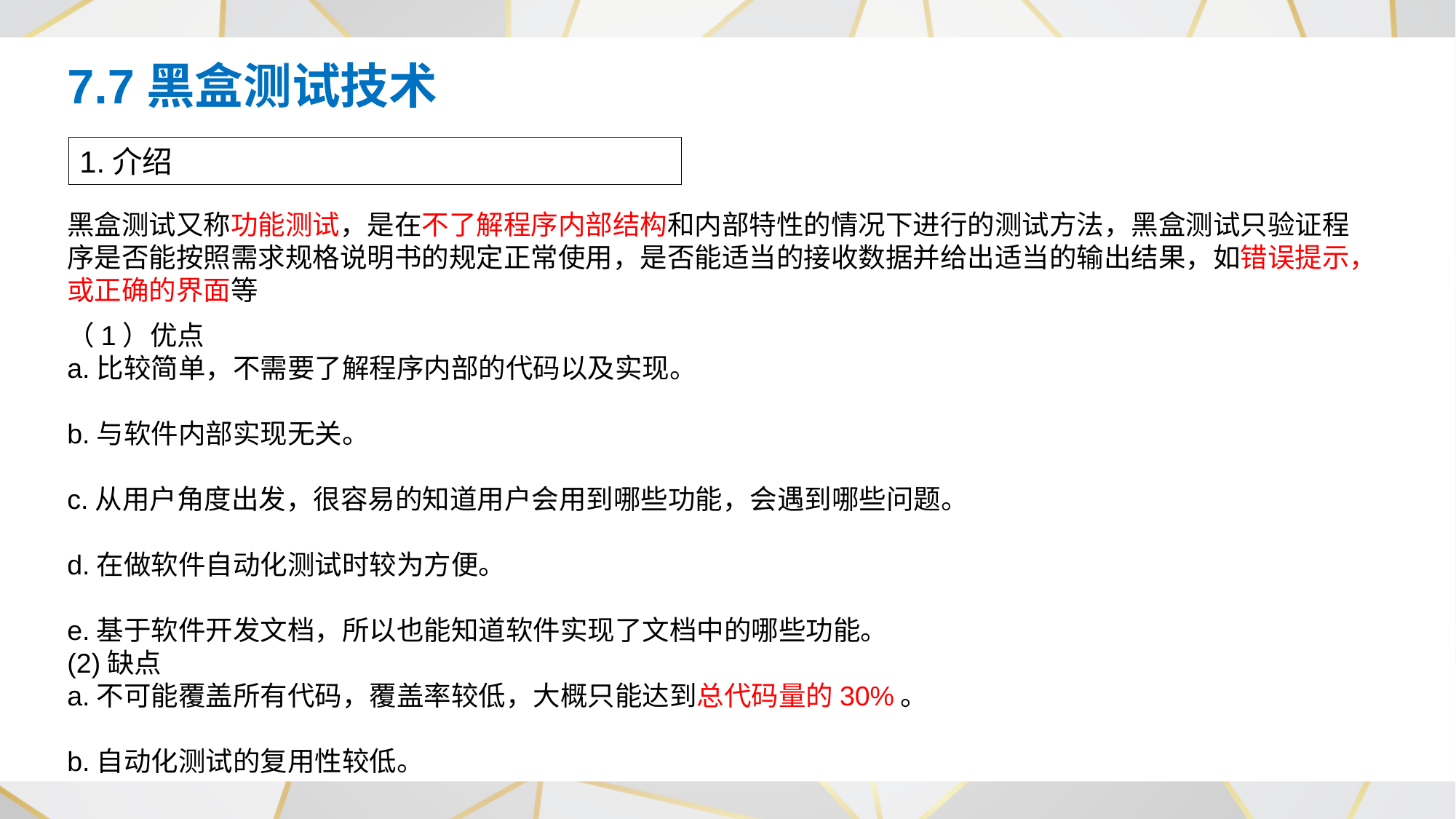

7.7黑盒测试技术
1.介绍
黑盒测试又称功能测试，是在不了解程序内部结构和内部特性的情况下进行的测试方法，黑盒测试只验证程序是否能按照需求规格说明书的规定正常使用，是否能适当的接收数据并给出适当的输出结果，如错误提示，或正确的界面等
（1）优点
a.比较简单，不需要了解程序内部的代码以及实现。

b.与软件内部实现无关。

c.从用户角度出发，很容易的知道用户会用到哪些功能，会遇到哪些问题。

d.在做软件自动化测试时较为方便。

e.基于软件开发文档，所以也能知道软件实现了文档中的哪些功能。
(2)缺点
a.不可能覆盖所有代码，覆盖率较低，大概只能达到总代码量的30%。

b.自动化测试的复用性较低。